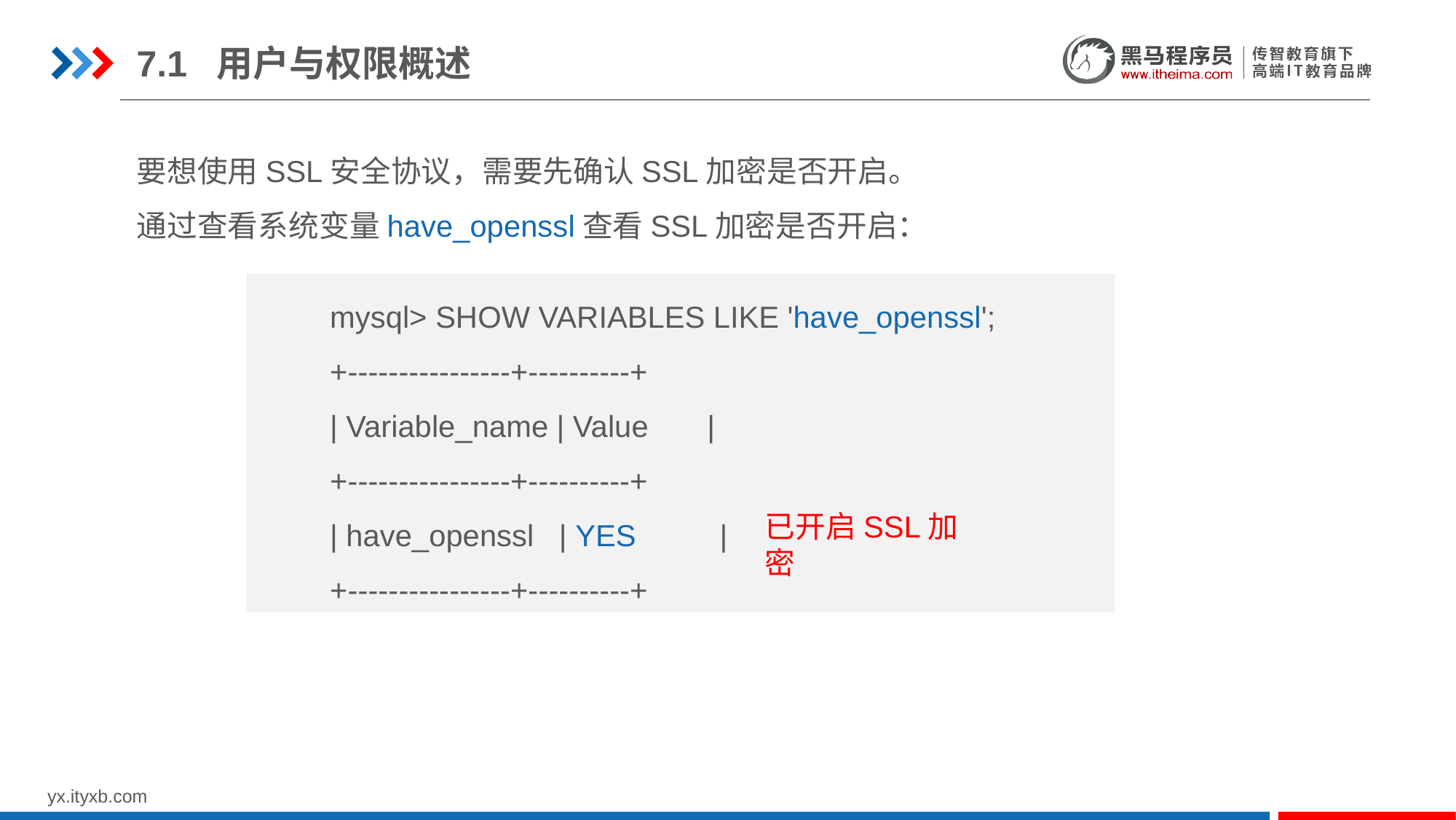

7.1  用户与权限概述
要想使用SSL安全协议，需要先确认SSL加密是否开启。
通过查看系统变量have_openssl查看SSL加密是否开启：
mysql> SHOW VARIABLES LIKE 'have_openssl';
+----------------+----------+
| Variable_name | Value       |
+----------------+----------+
| have_openssl   | YES          |
+----------------+----------+
已开启SSL加密